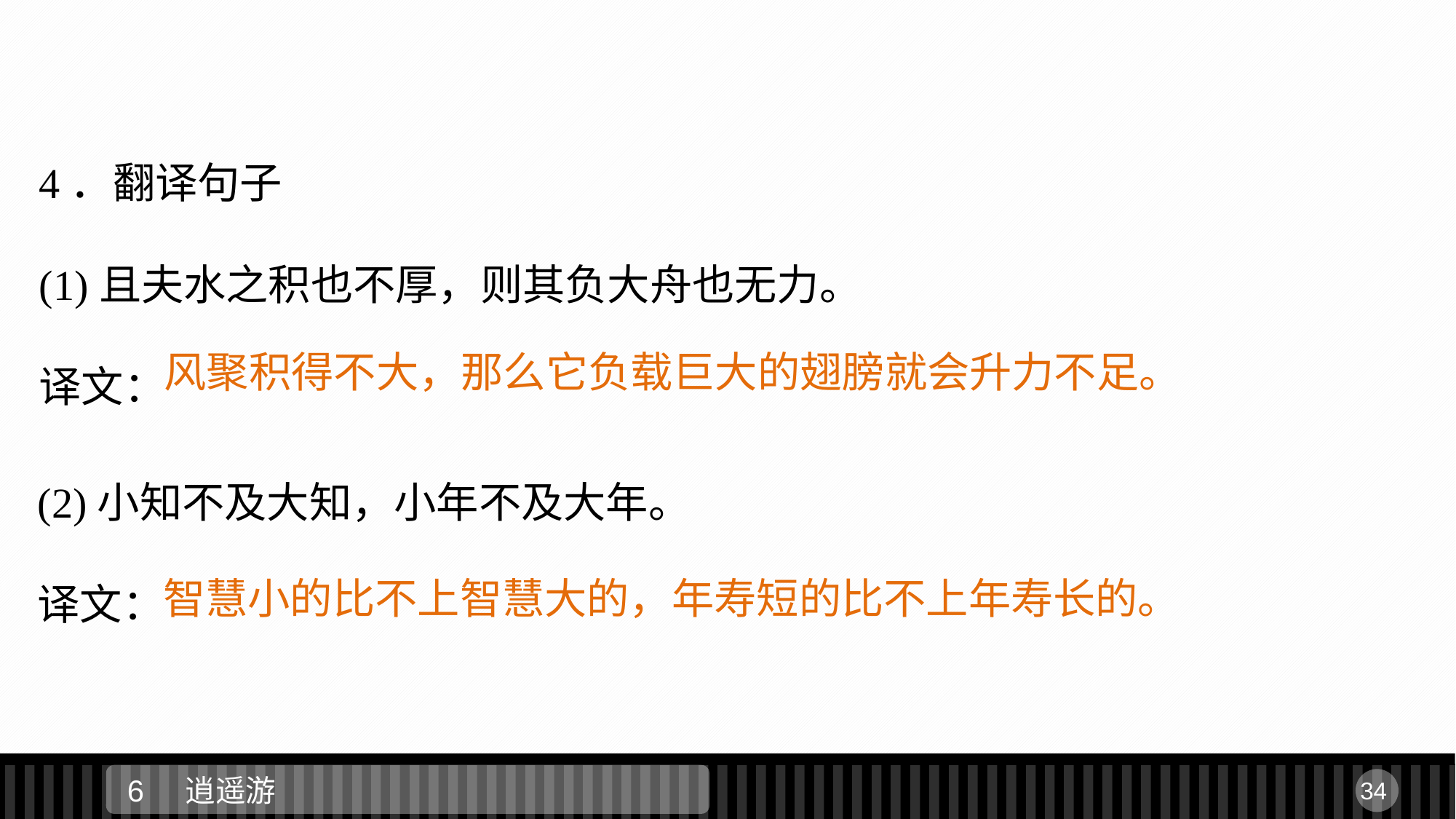

4．翻译句子
(1)且夫水之积也不厚，则其负大舟也无力。
译文：
           风聚积得不大，那么它负载巨大的翅膀就会升力不足。
(2)小知不及大知，小年不及大年。
译文：
            智慧小的比不上智慧大的，年寿短的比不上年寿长的。